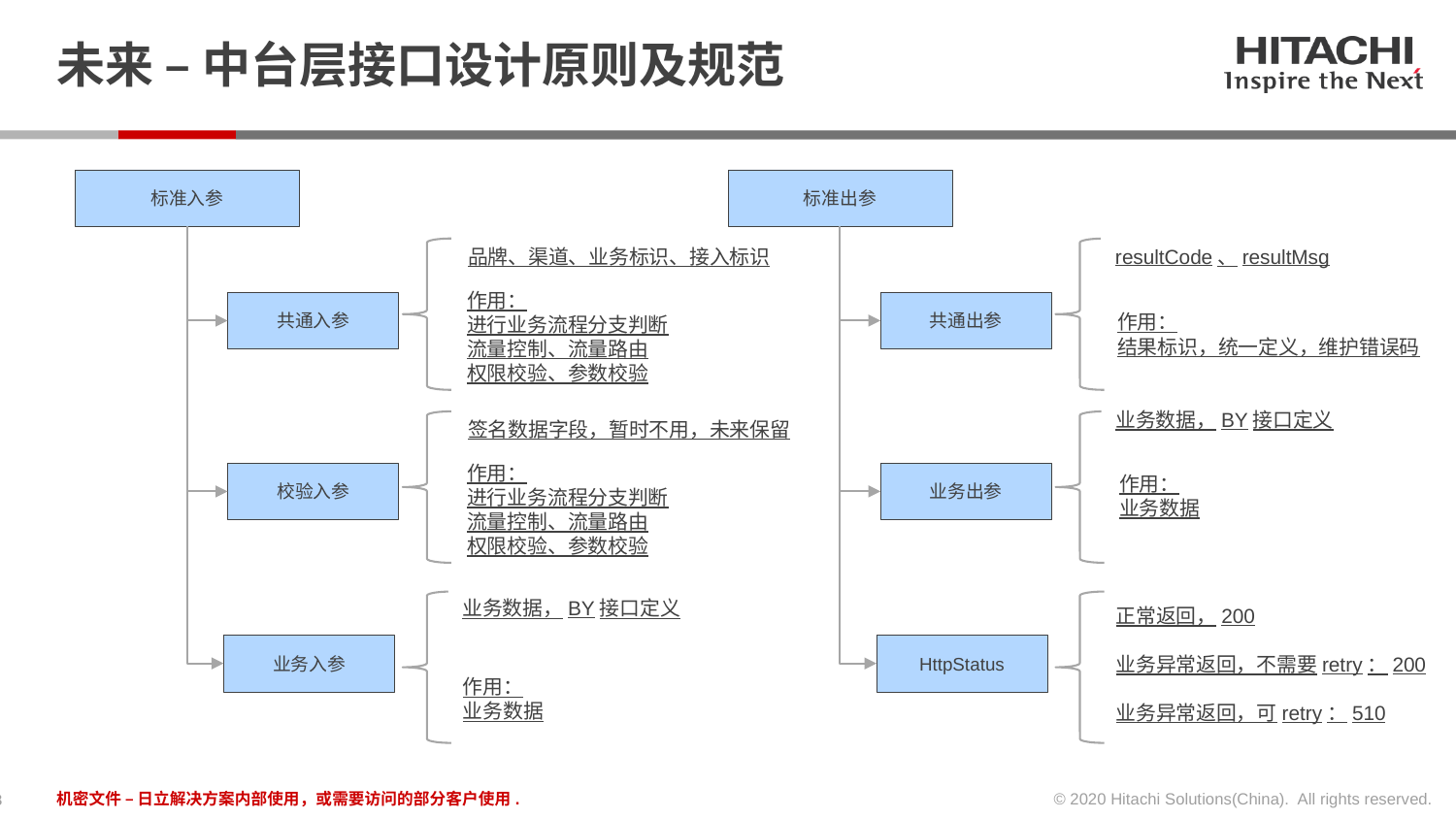

# 未来 – 中台层接口设计原则及规范
标准入参
标准出参
品牌、渠道、业务标识、接入标识
resultCode、resultMsg

作用：
进行业务流程分支判断
流量控制、流量路由
权限校验、参数校验
共通入参
共通出参
作用：
结果标识，统一定义，维护错误码
业务数据，BY接口定义
签名数据字段，暂时不用，未来保留

作用：
进行业务流程分支判断
流量控制、流量路由
权限校验、参数校验
校验入参
业务出参
作用：
业务数据
业务数据，BY接口定义

正常返回，200

业务异常返回，不需要retry：200

业务异常返回，可retry：510
业务入参
HttpStatus
作用：
业务数据